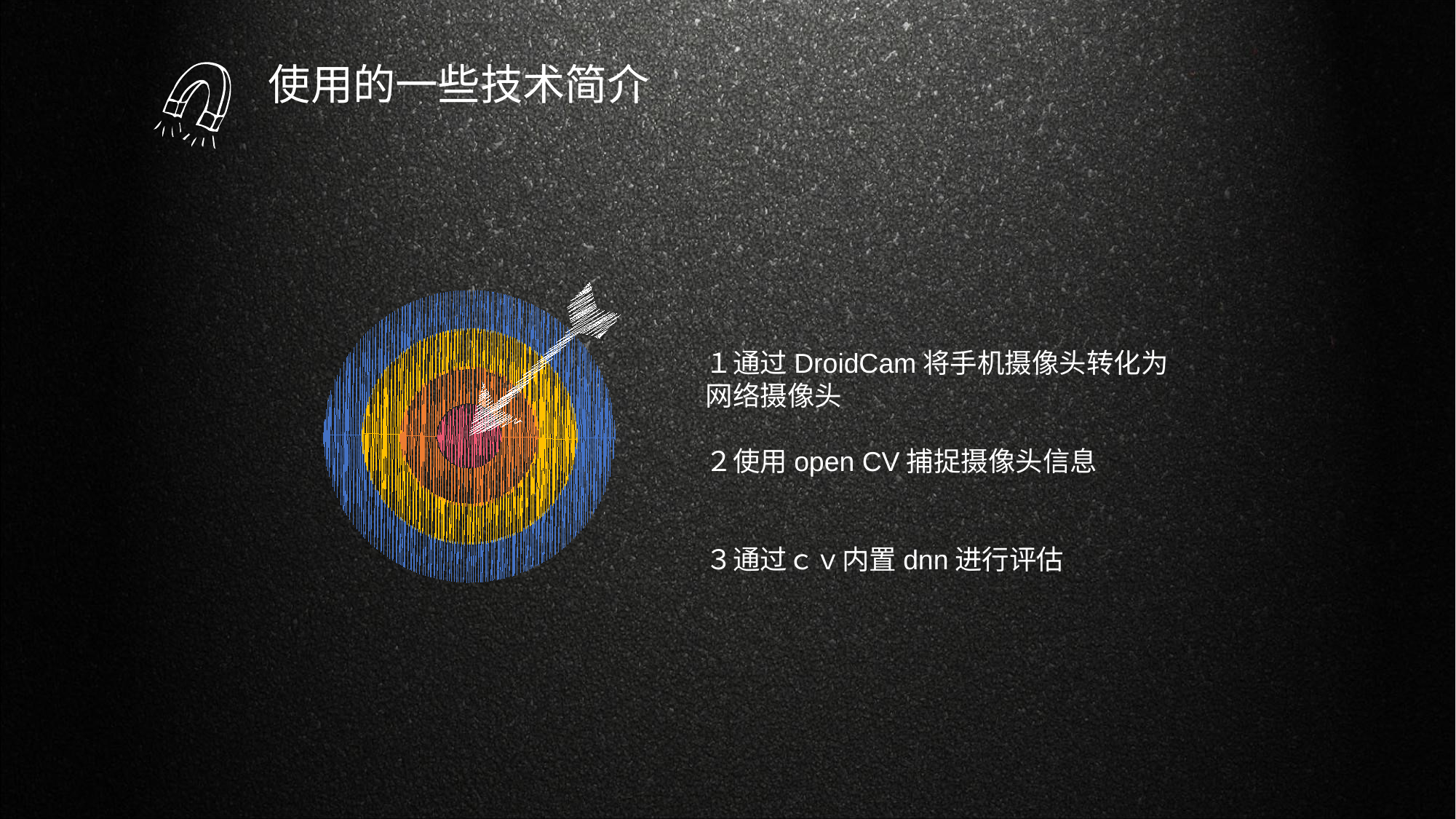

使用的一些技术简介

１通过DroidCam将手机摄像头转化为网络摄像头

２使用open CV捕捉摄像头信息

３通过ｃｖ内置dnn进行评估